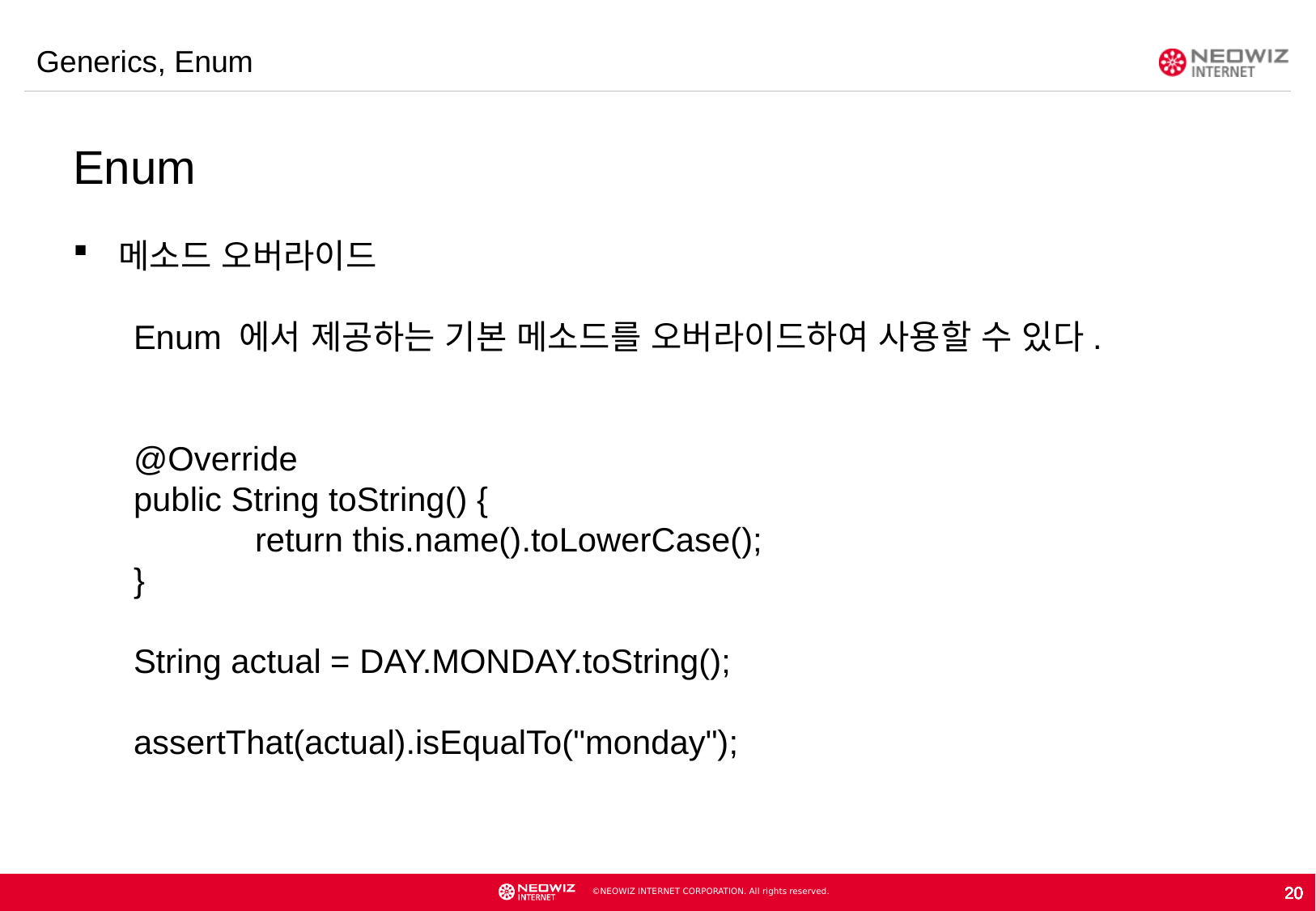

Generics, Enum

Enum

메소드 오버라이드

Enum 에서 제공하는 기본 메소드를 오버라이드하여 사용할 수 있다.

@Override
public String toString() {
	return this.name().toLowerCase();
}

String actual = DAY.MONDAY.toString();

assertThat(actual).isEqualTo("monday");

20
20
20
20
20
20
20
20
20
20
20
20